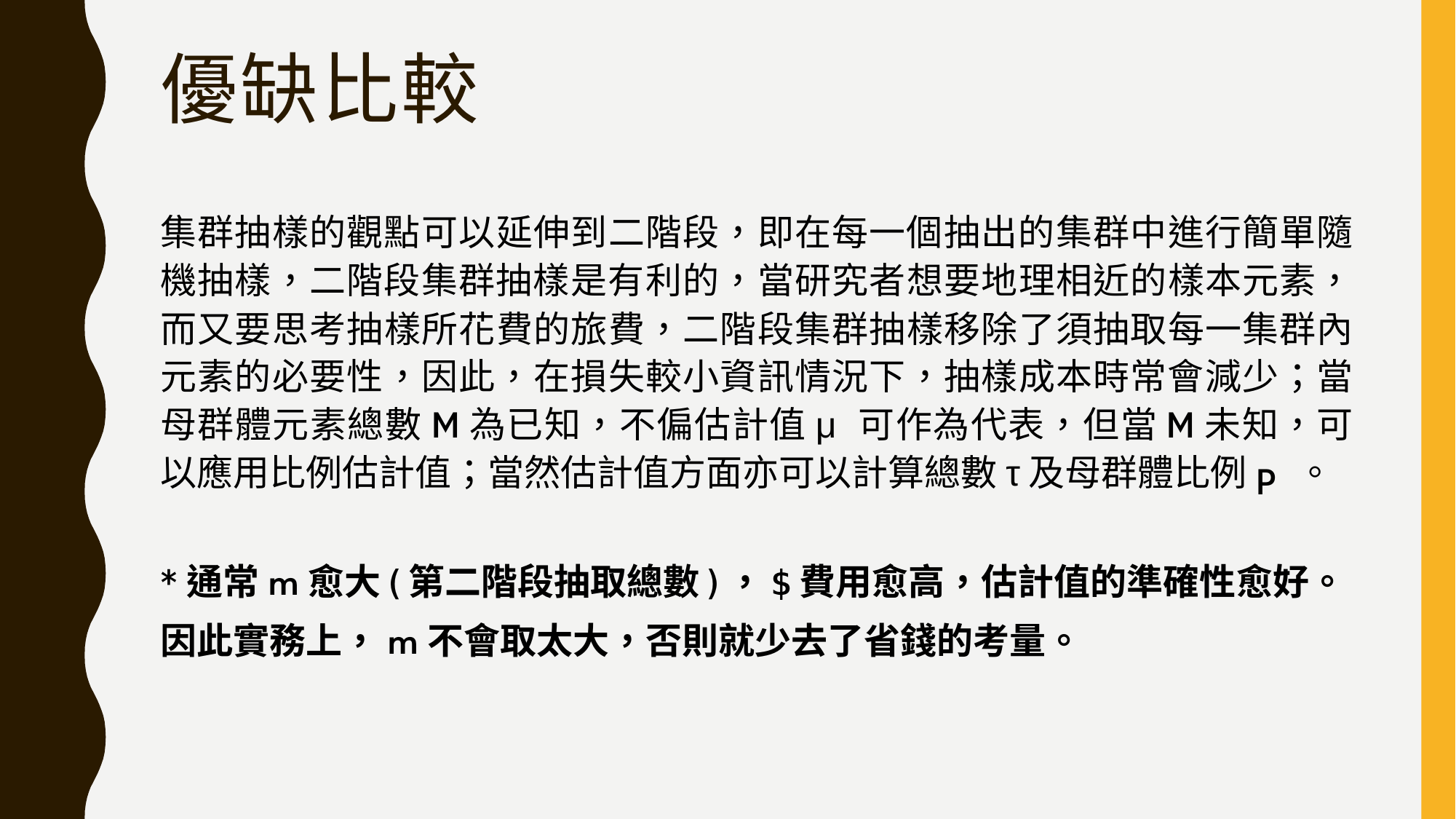

# 優缺比較
集群抽樣的觀點可以延伸到二階段，即在每一個抽出的集群中進行簡單隨機抽樣，二階段集群抽樣是有利的，當研究者想要地理相近的樣本元素，而又要思考抽樣所花費的旅費，二階段集群抽樣移除了須抽取每一集群內元素的必要性，因此，在損失較小資訊情況下，抽樣成本時常會減少；當母群體元素總數M為已知，不偏估計值μ 可作為代表，但當M未知，可以應用比例估計值；當然估計值方面亦可以計算總數τ及母群體比例p 。

*通常m愈大(第二階段抽取總數)，$費用愈高，估計值的準確性愈好。
因此實務上，m不會取太大，否則就少去了省錢的考量。